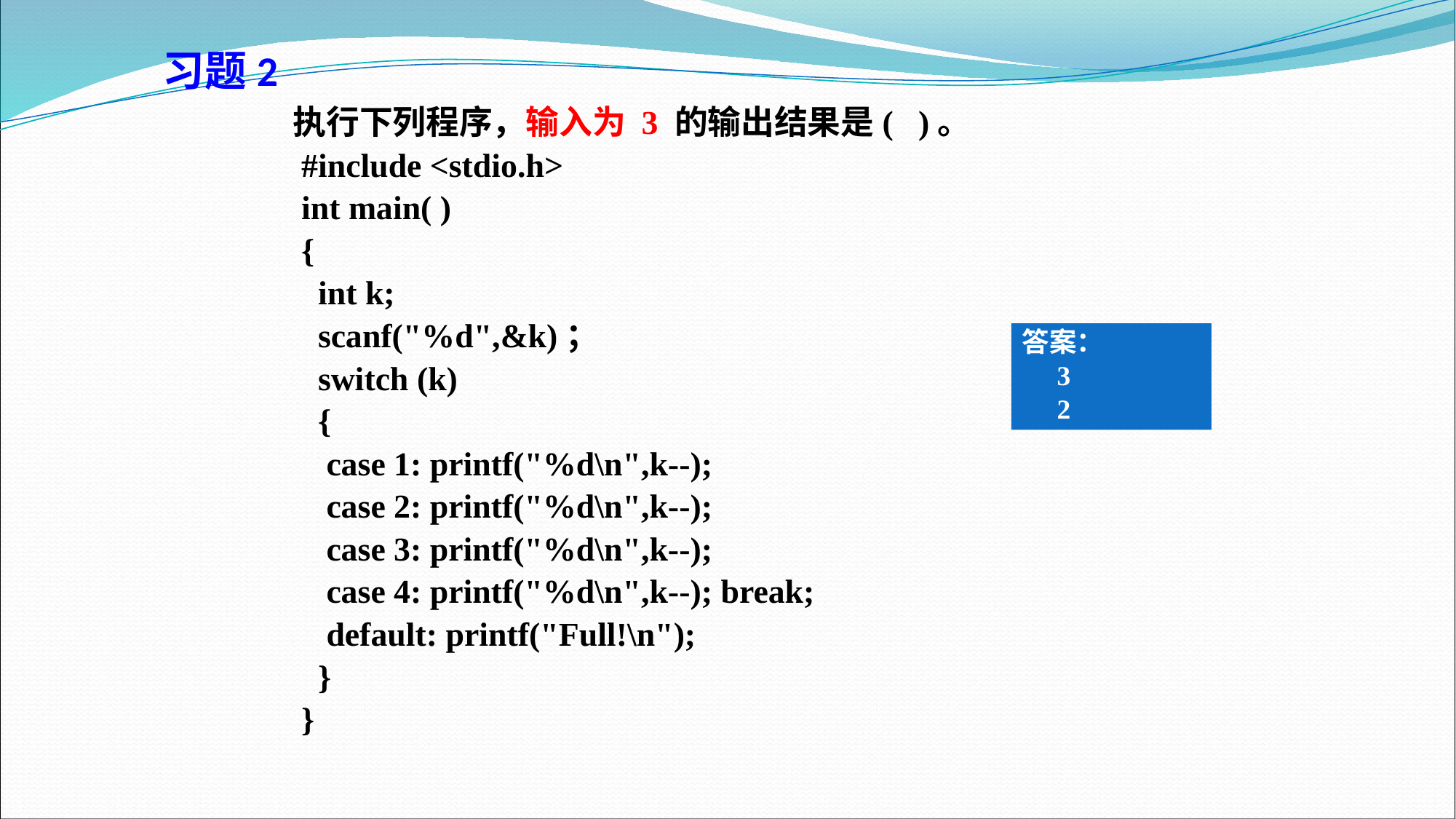

# 习题2
执行下列程序，输入为 3 的输出结果是(   )。
 #include <stdio.h>
 int main( )
 {
   int k;
   scanf("%d",&k)；
   switch (k)
   {
    case 1: printf("%d\n",k--);
    case 2: printf("%d\n",k--);
    case 3: printf("%d\n",k--);
    case 4: printf("%d\n",k--); break;
    default: printf("Full!\n");
   }
 }
答案：
     3
     2